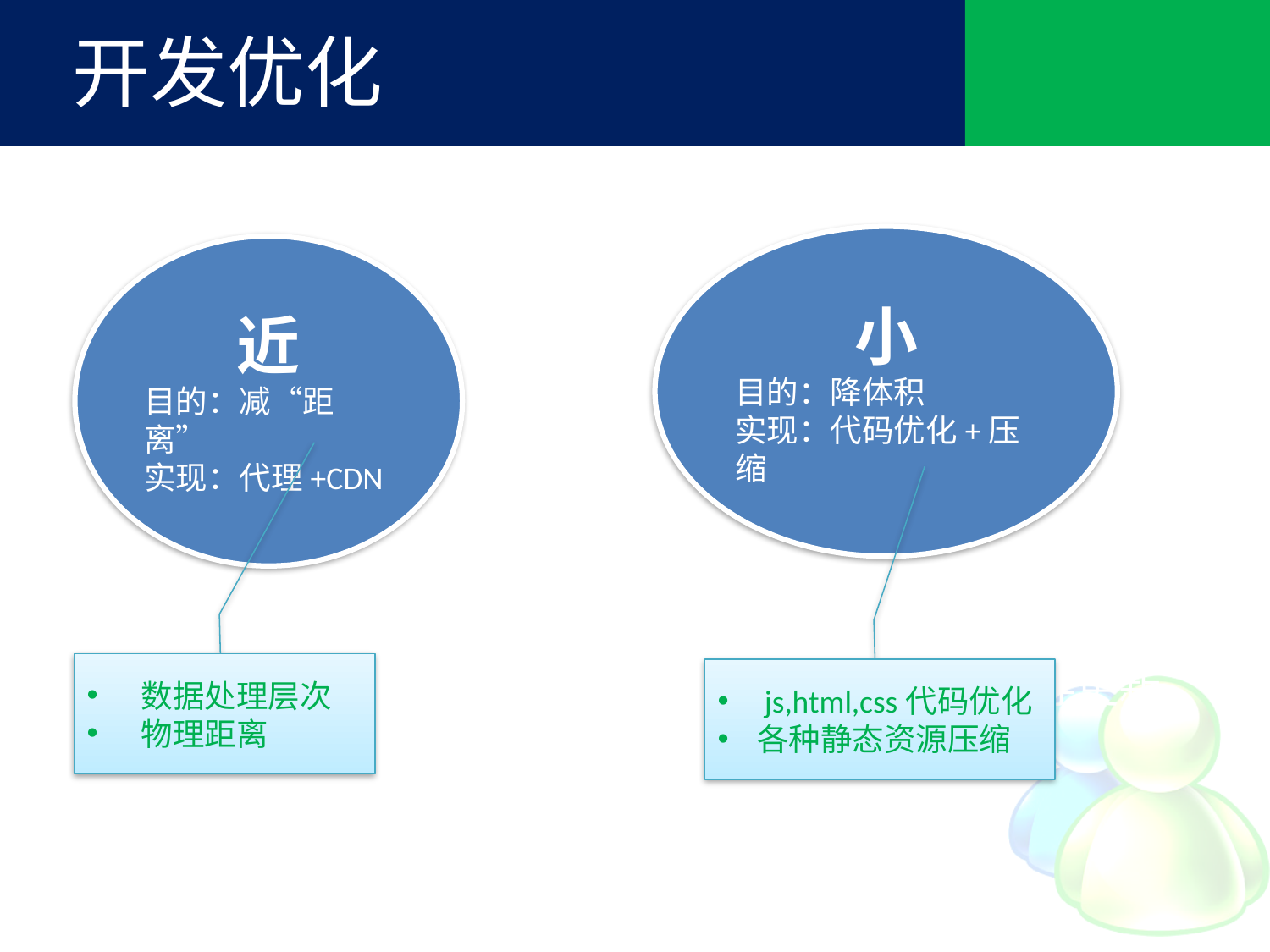

开发优化
小
目的：降体积
实现：代码优化+压缩
近
目的：减“距离”
实现：代理+CDN
 数据处理层次
 物理距离
缓存更新
 js,html,css代码优化
各种静态资源压缩
度
成本